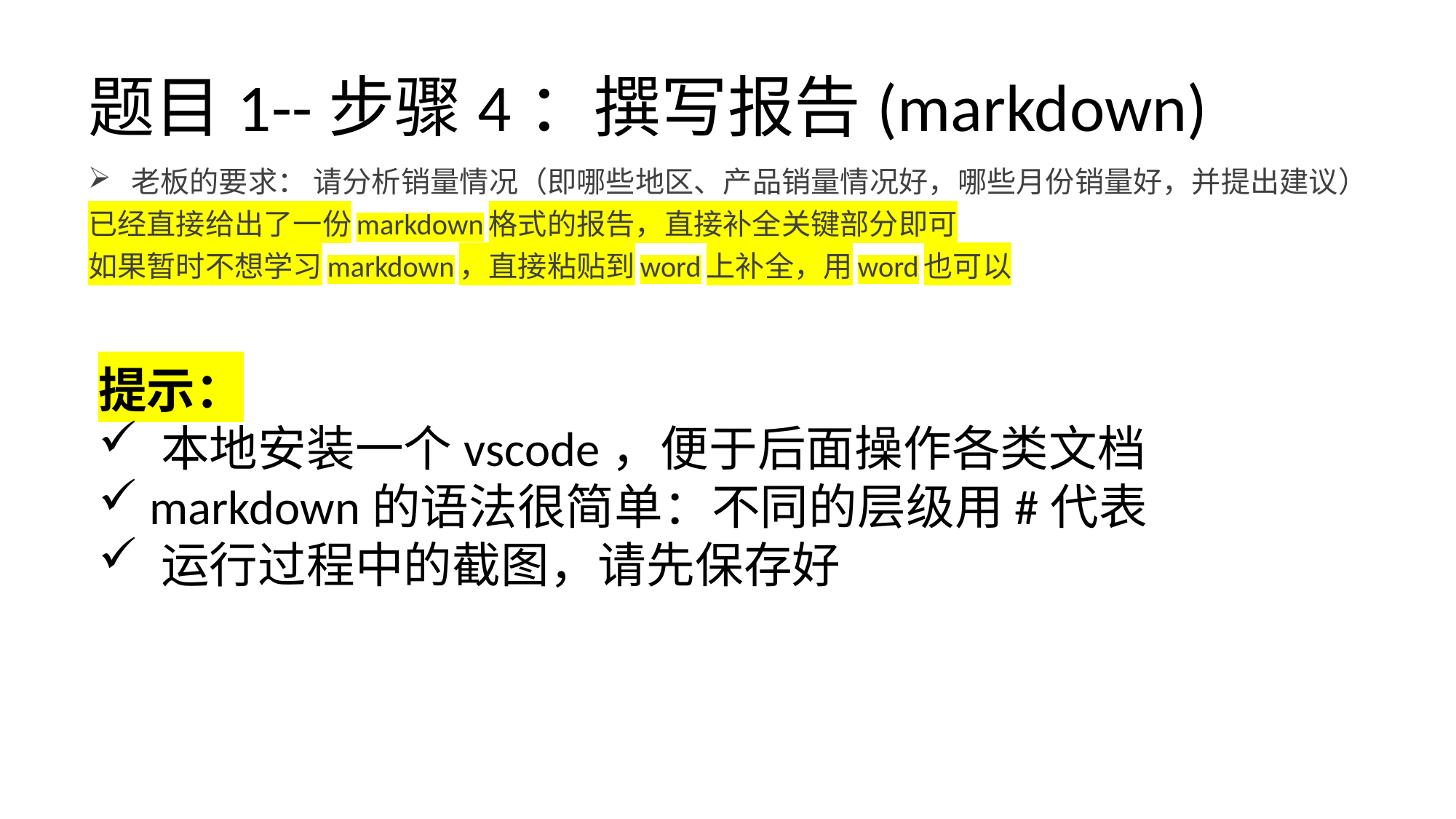

# 题目1--步骤4：撰写报告(markdown)
 老板的要求： 请分析销量情况（即哪些地区、产品销量情况好，哪些月份销量好，并提出建议）
已经直接给出了一份markdown格式的报告，直接补全关键部分即可
如果暂时不想学习markdown，直接粘贴到word上补全，用word也可以

提示：
 本地安装一个vscode，便于后面操作各类文档
 markdown的语法很简单：不同的层级用#代表
 运行过程中的截图，请先保存好